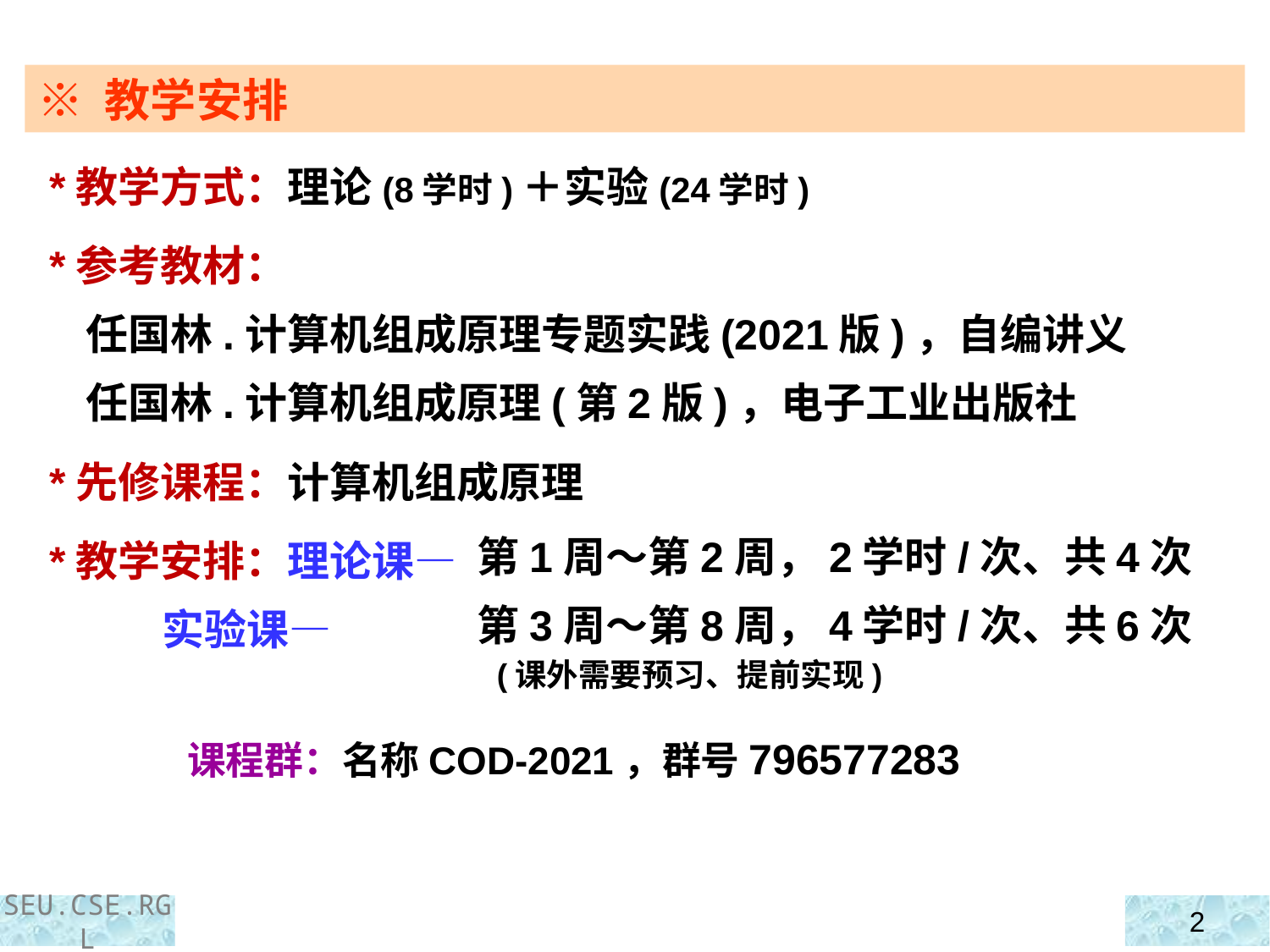

※ 教学安排
 *教学方式：理论(8学时)＋实验(24学时)
 *参考教材：
    任国林.计算机组成原理专题实践(2021版)，自编讲义
    任国林.计算机组成原理(第2版)，电子工业出版社
 *先修课程：计算机组成原理
 *教学安排：理论课—
            实验课—
第1周～第2周，2学时/次、共4次
第3周～第8周，4学时/次、共6次
  (课外需要预习、提前实现)
课程群：名称COD-2021，群号796577283
SEU.CSE.RGL
2